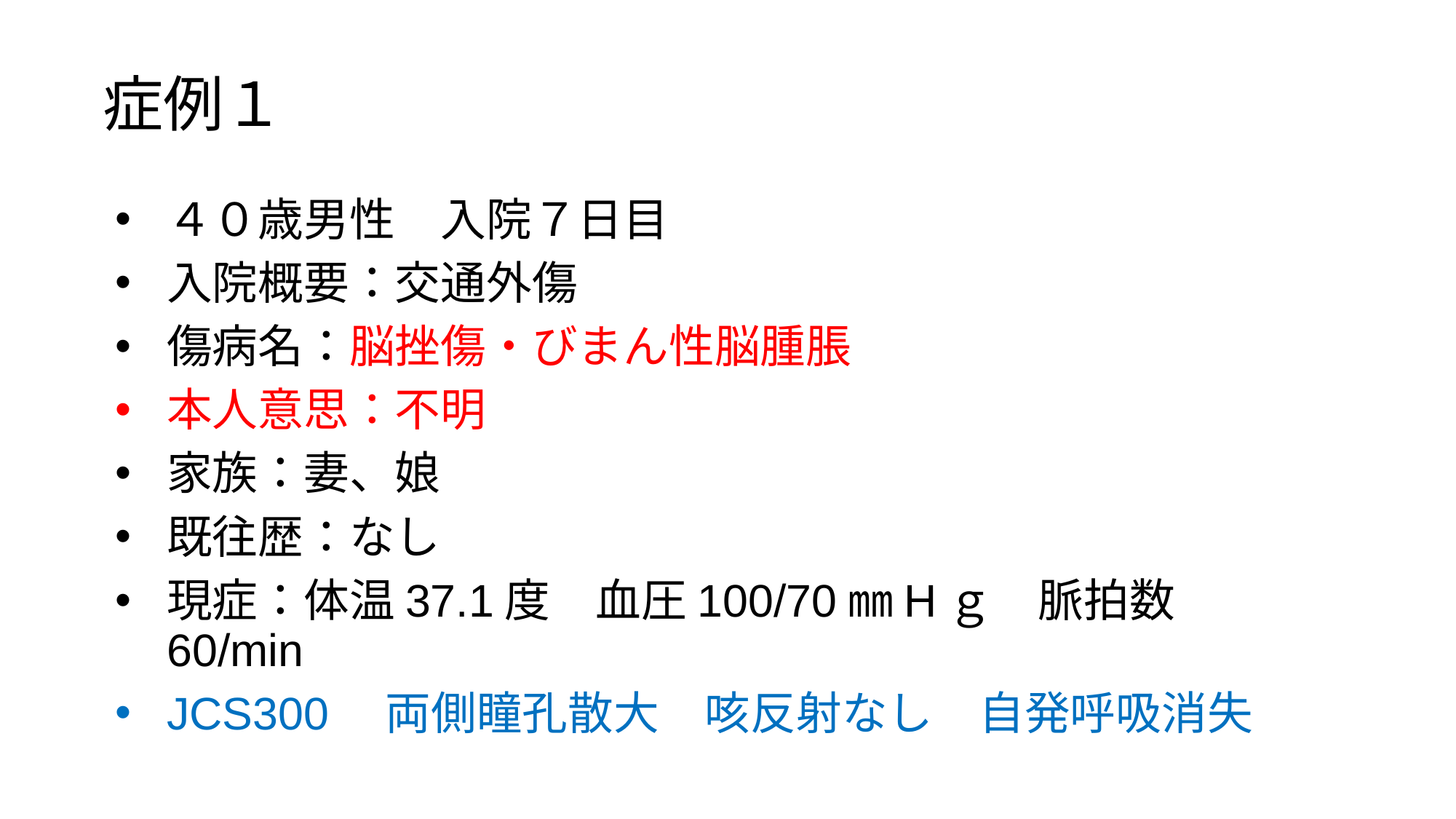

# 症例１
４０歳男性　入院７日目
入院概要：交通外傷
傷病名：脳挫傷・びまん性脳腫脹
本人意思：不明
家族：妻、娘
既往歴：なし
現症：体温37.1度　血圧100/70㎜Hｇ　脈拍数60/min
JCS300　両側瞳孔散大　咳反射なし　自発呼吸消失